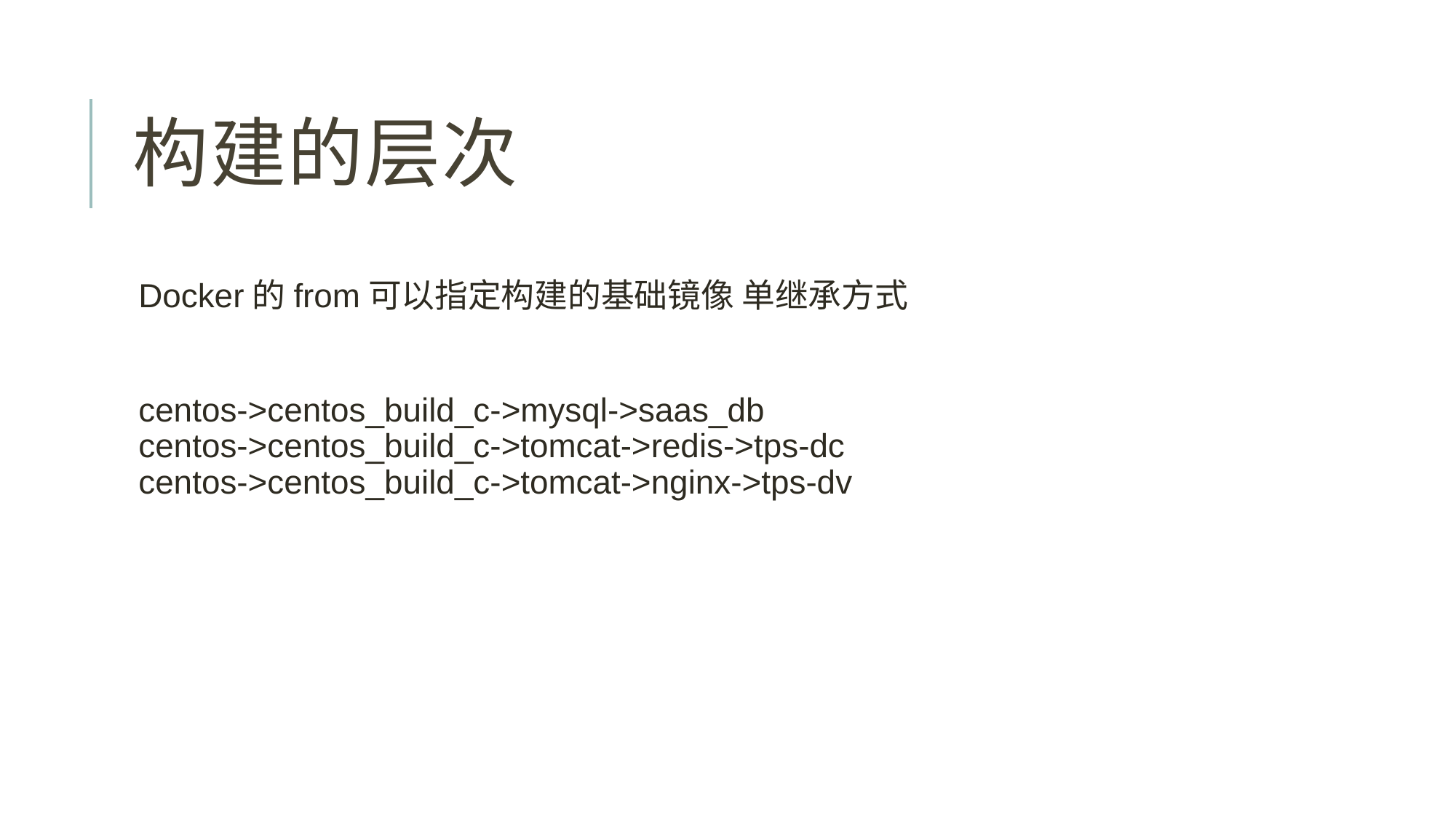

# 构建的层次
Docker的from可以指定构建的基础镜像 单继承方式

centos->centos_build_c->mysql->saas_db
centos->centos_build_c->tomcat->redis->tps-dc
centos->centos_build_c->tomcat->nginx->tps-dv